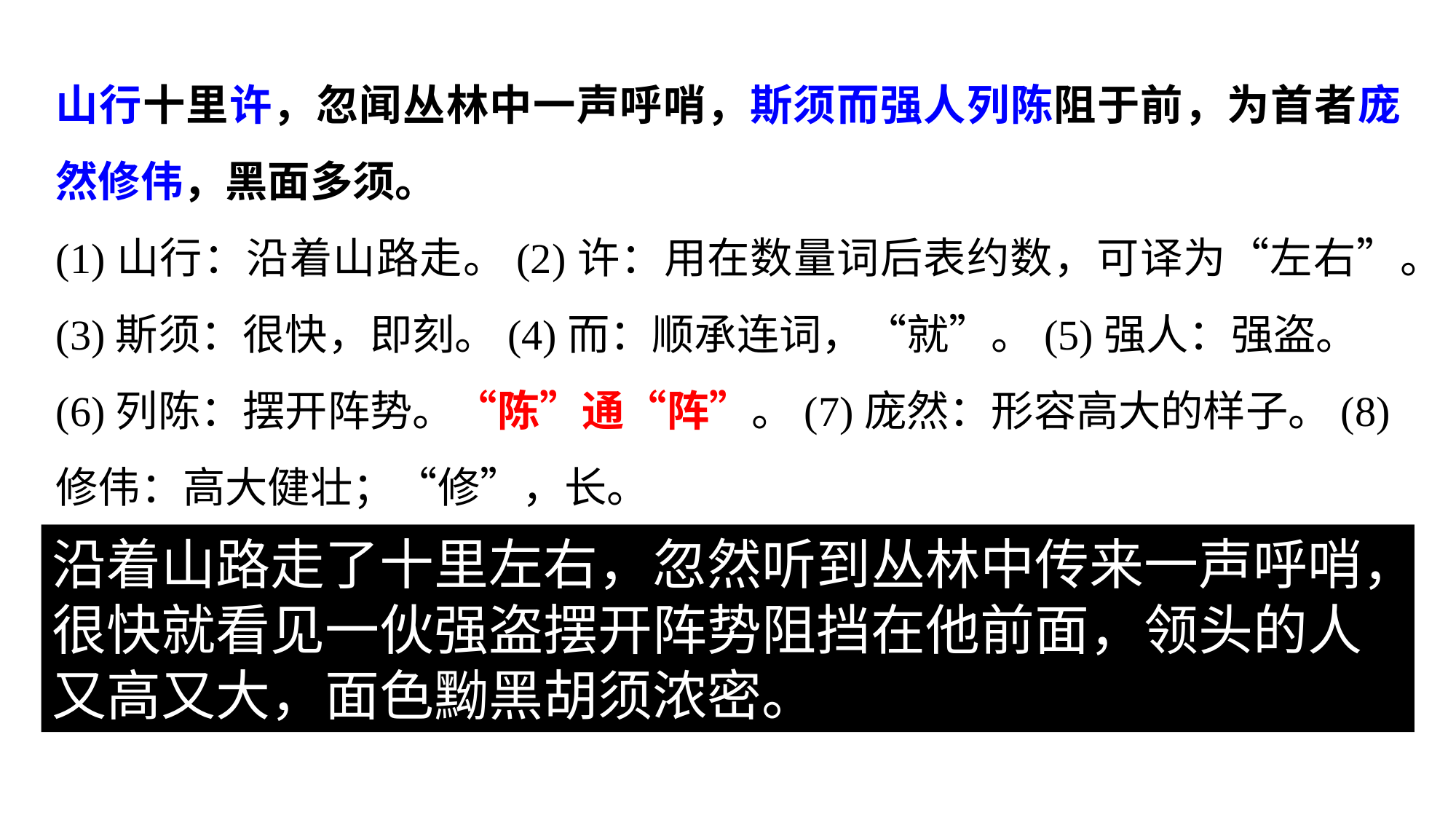

山行十里许，忽闻丛林中一声呼哨，斯须而强人列陈阻于前，为首者庞然修伟，黑面多须。
(1)山行：沿着山路走。(2)许：用在数量词后表约数，可译为“左右”。(3)斯须：很快，即刻。(4)而：顺承连词，“就”。(5)强人：强盗。
(6)列陈：摆开阵势。“陈”通“阵”。(7)庞然：形容高大的样子。(8)修伟：高大健壮；“修”，长。

沿着山路走了十里左右，忽然听到丛林中传来一声呼哨，很快就看见一伙强盗摆开阵势阻挡在他前面，领头的人又高又大，面色黝黑胡须浓密。